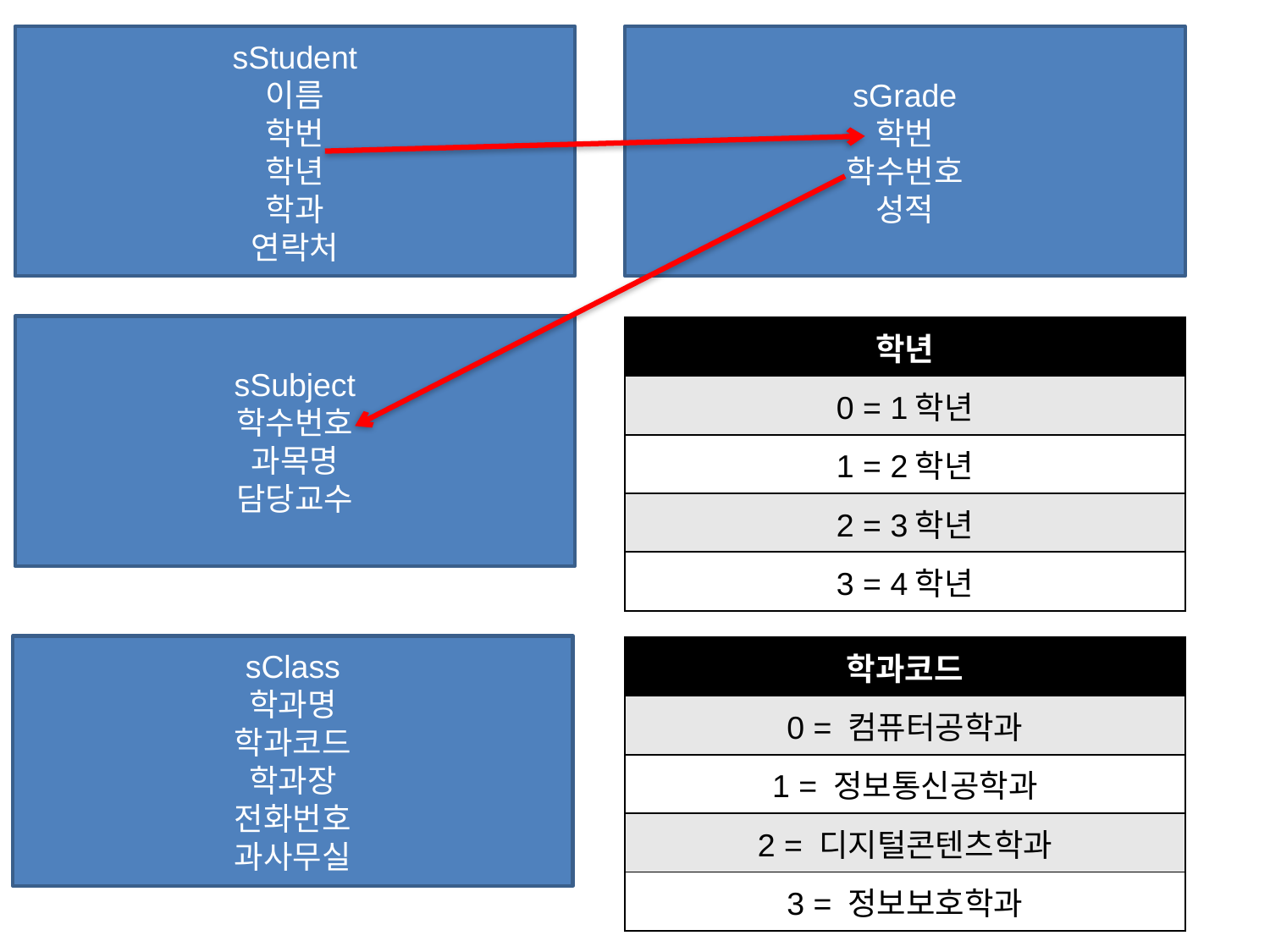

sStudent
이름
학번
학년
학과
연락처
sGrade
학번
학수번호
성적
sSubject
학수번호
과목명
담당교수
| 학년 |
| --- |
| 0 = 1학년 |
| 1 = 2학년 |
| 2 = 3학년 |
| 3 = 4학년 |
sClass
학과명
학과코드
학과장
전화번호
과사무실
| 학과코드 |
| --- |
| 0 = 컴퓨터공학과 |
| 1 = 정보통신공학과 |
| 2 = 디지털콘텐츠학과 |
| 3 = 정보보호학과 |